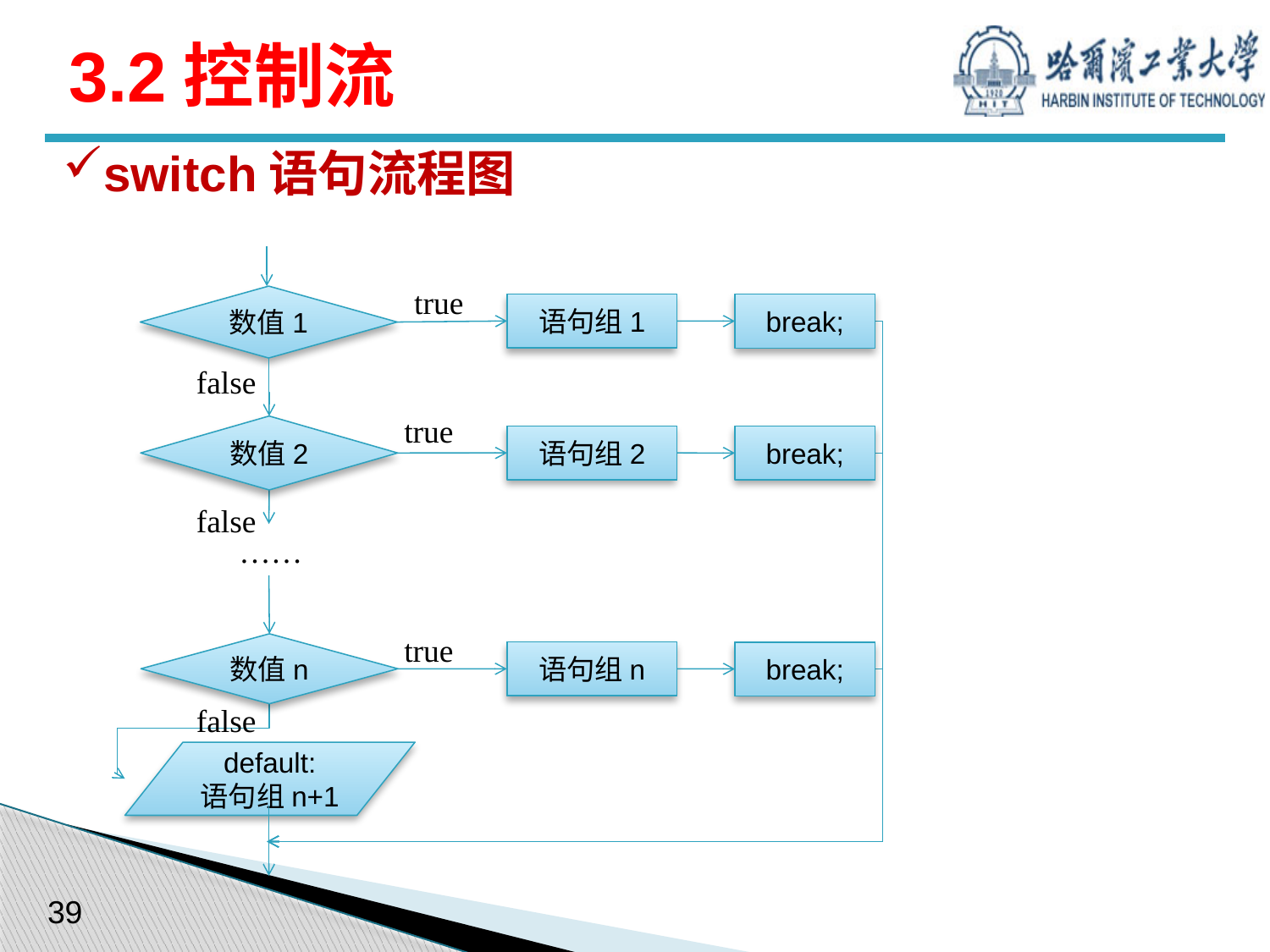

# 3.2控制流
switch语句流程图
true
数值1
语句组1
break;
false
true
数值2
语句组2
break;
false
……
true
数值n
语句组n
break;
false
default:
语句组n+1